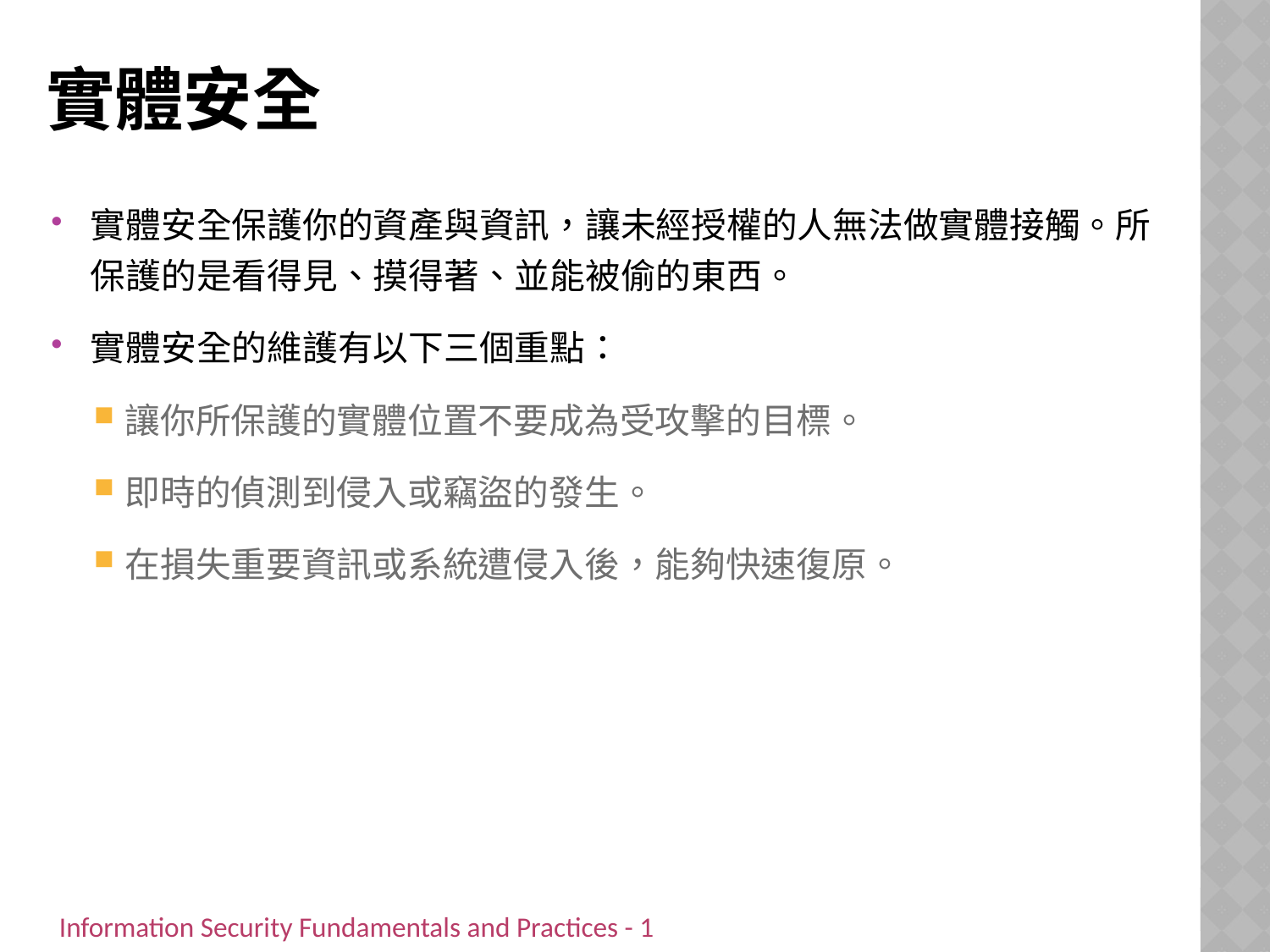

# 實體安全
實體安全保護你的資產與資訊，讓未經授權的人無法做實體接觸。所保護的是看得見、摸得著、並能被偷的東西。
實體安全的維護有以下三個重點：
讓你所保護的實體位置不要成為受攻擊的目標。
即時的偵測到侵入或竊盜的發生。
在損失重要資訊或系統遭侵入後，能夠快速復原。